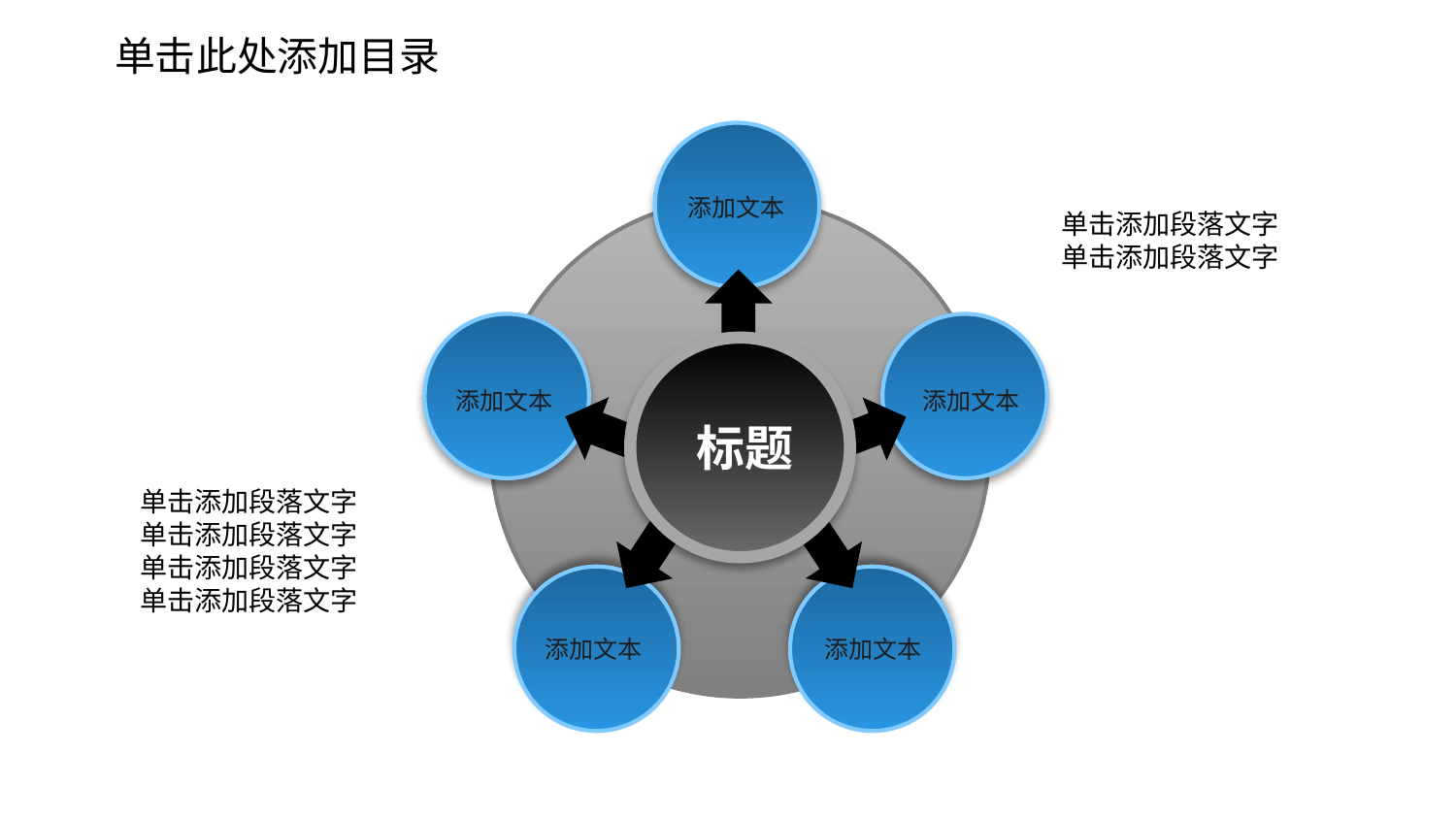

单击此处添加目录

添加文本

单击添加段落文字
单击添加段落文字

添加文本

添加文本

标题

单击添加段落文字
单击添加段落文字
单击添加段落文字
单击添加段落文字

添加文本

添加文本